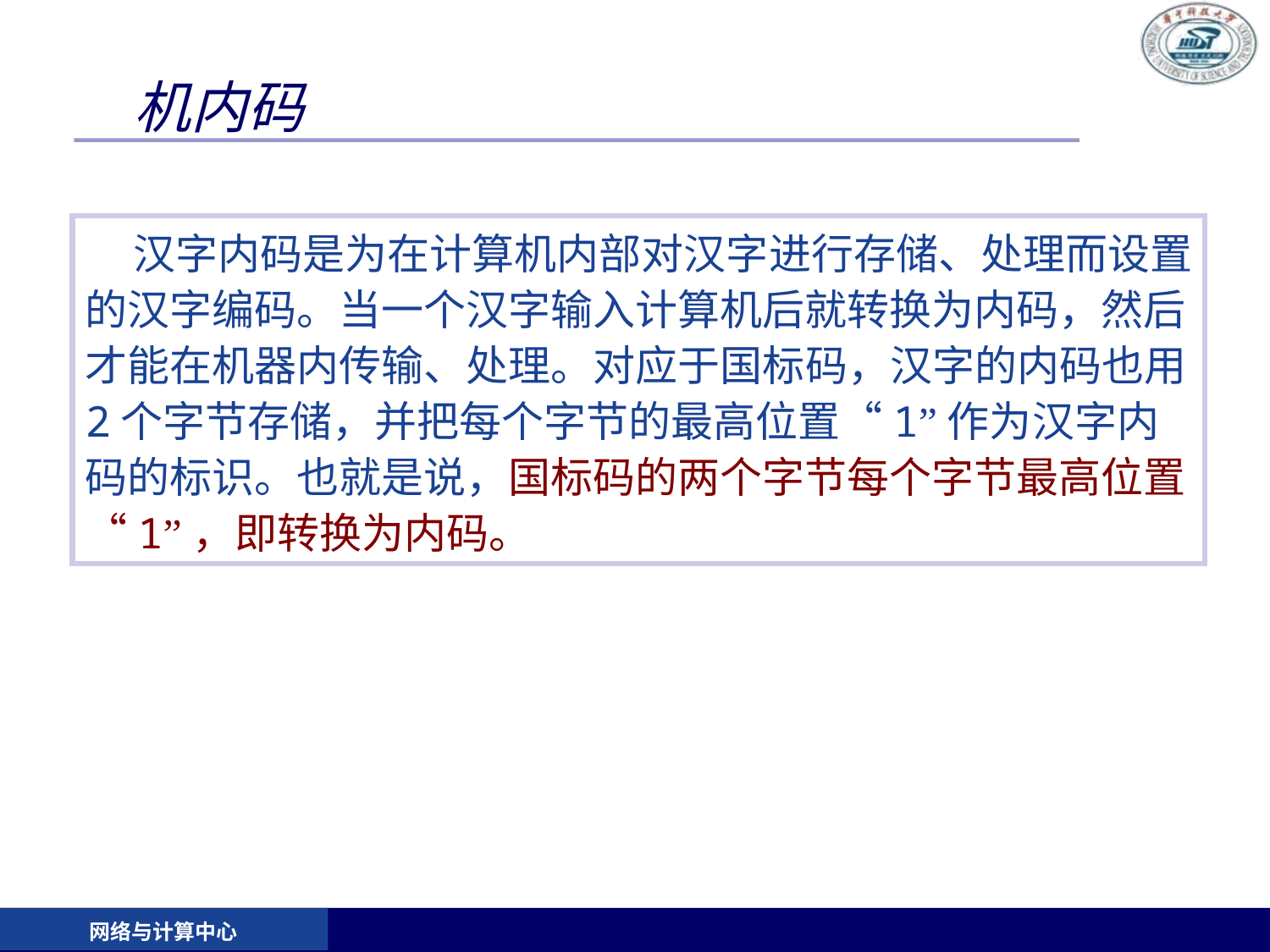

# 机内码
    汉字内码是为在计算机内部对汉字进行存储、处理而设置的汉字编码。当一个汉字输入计算机后就转换为内码，然后才能在机器内传输、处理。对应于国标码，汉字的内码也用2个字节存储，并把每个字节的最高位置“1”作为汉字内码的标识。也就是说，国标码的两个字节每个字节最高位置“1”，即转换为内码。
网络与计算中心